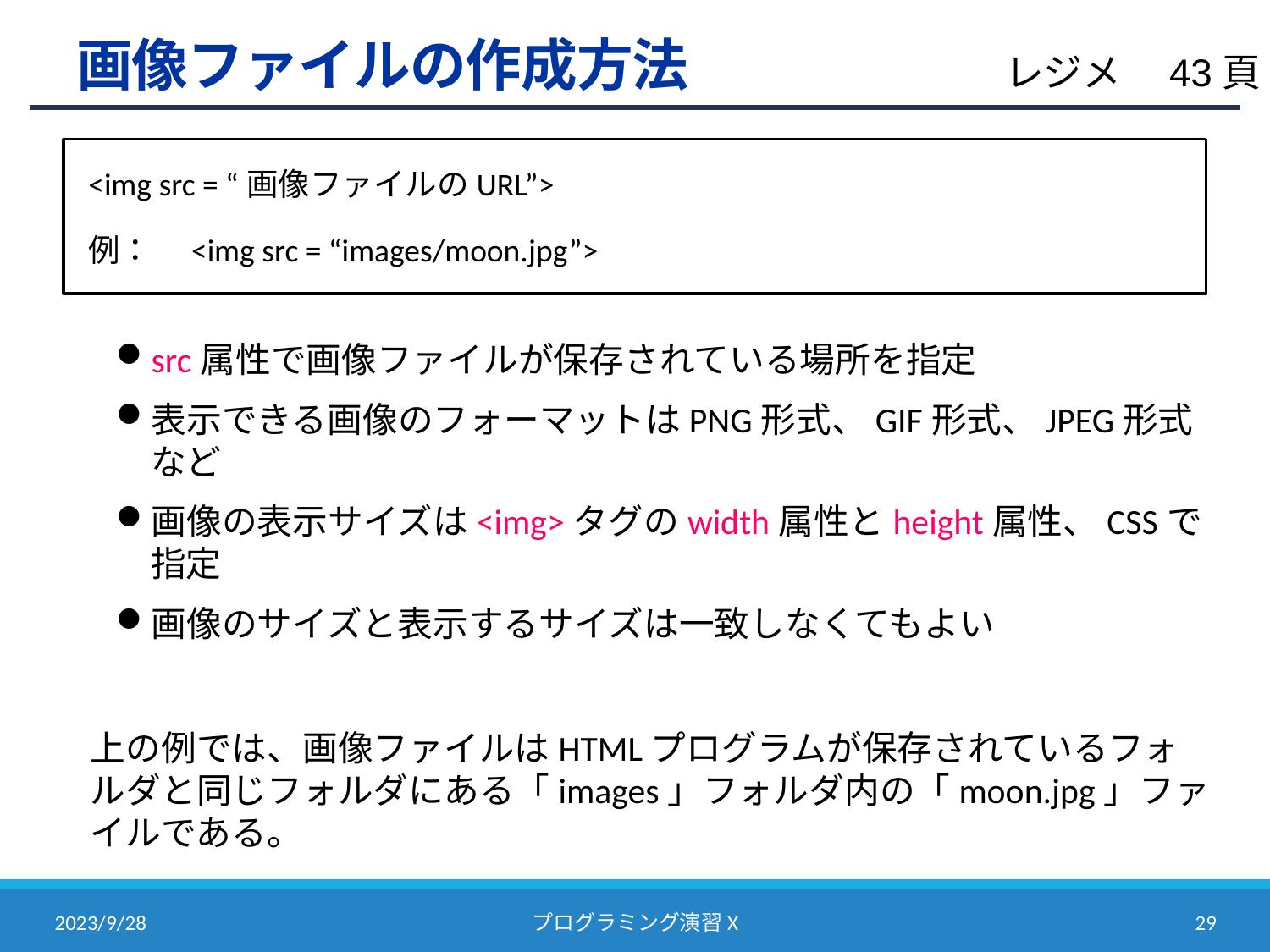

# 画像ファイルの作成方法
レジメ　43頁
<img src = “画像ファイルのURL”>
例：　<img src = “images/moon.jpg”>
src属性で画像ファイルが保存されている場所を指定
表示できる画像のフォーマットはPNG形式、GIF形式、JPEG形式など
画像の表示サイズは<img>タグのwidth属性とheight属性、CSSで指定
画像のサイズと表示するサイズは一致しなくてもよい

上の例では、画像ファイルはHTMLプログラムが保存されているフォルダと同じフォルダにある「images」フォルダ内の「moon.jpg」ファイルである。
2023/9/28
プログラミング演習X
29